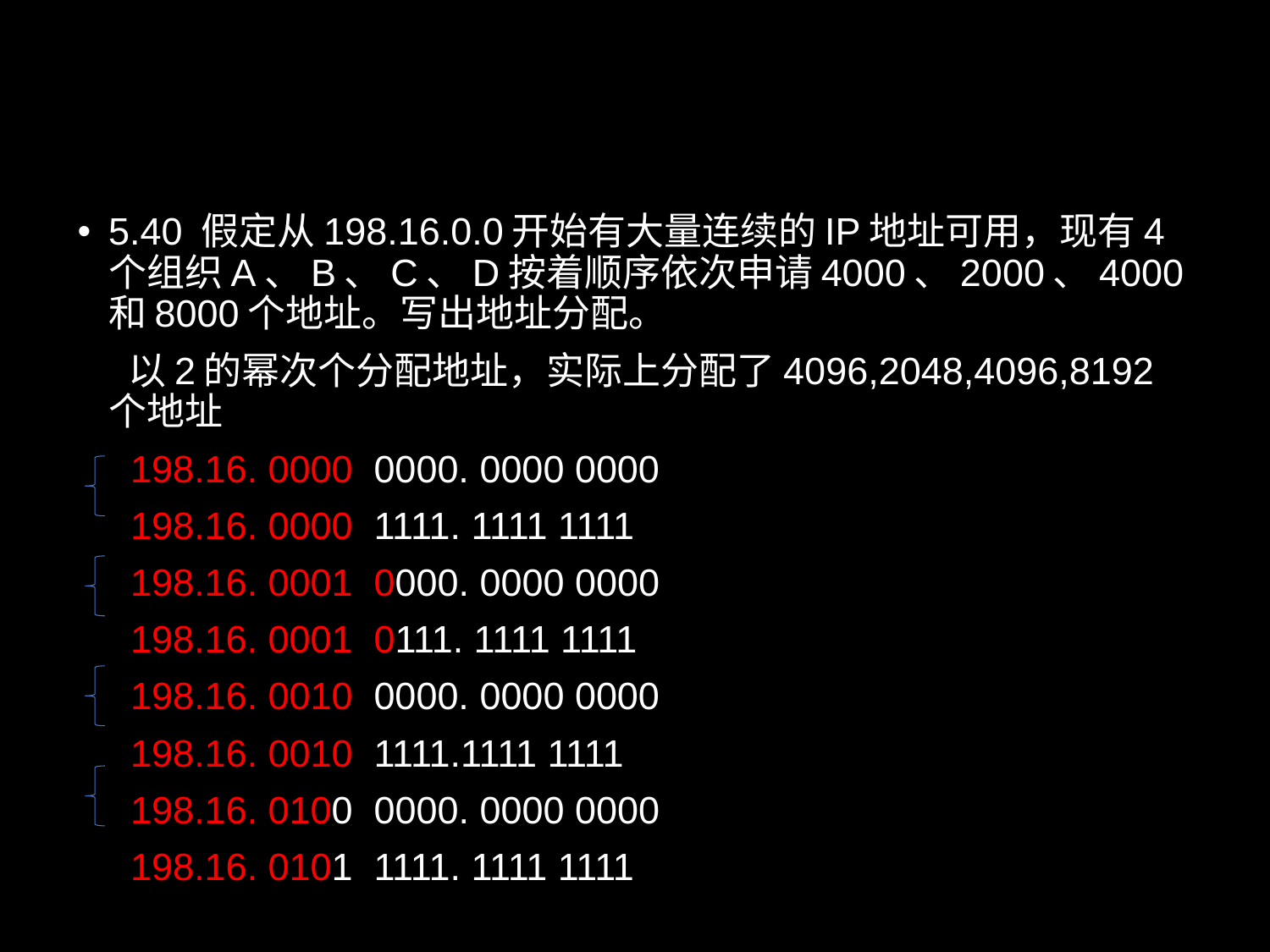

5.40 假定从198.16.0.0开始有大量连续的IP地址可用，现有4个组织A、B、C、D按着顺序依次申请4000、2000、4000和8000个地址。写出地址分配。
     以2的幂次个分配地址，实际上分配了4096,2048,4096,8192个地址
     198.16. 0000  0000. 0000 0000
     198.16. 0000  1111. 1111 1111
     198.16. 0001  0000. 0000 0000
     198.16. 0001  0111. 1111 1111
     198.16. 0010  0000. 0000 0000
     198.16. 0010  1111.1111 1111
     198.16. 0100  0000. 0000 0000
     198.16. 0101  1111. 1111 1111